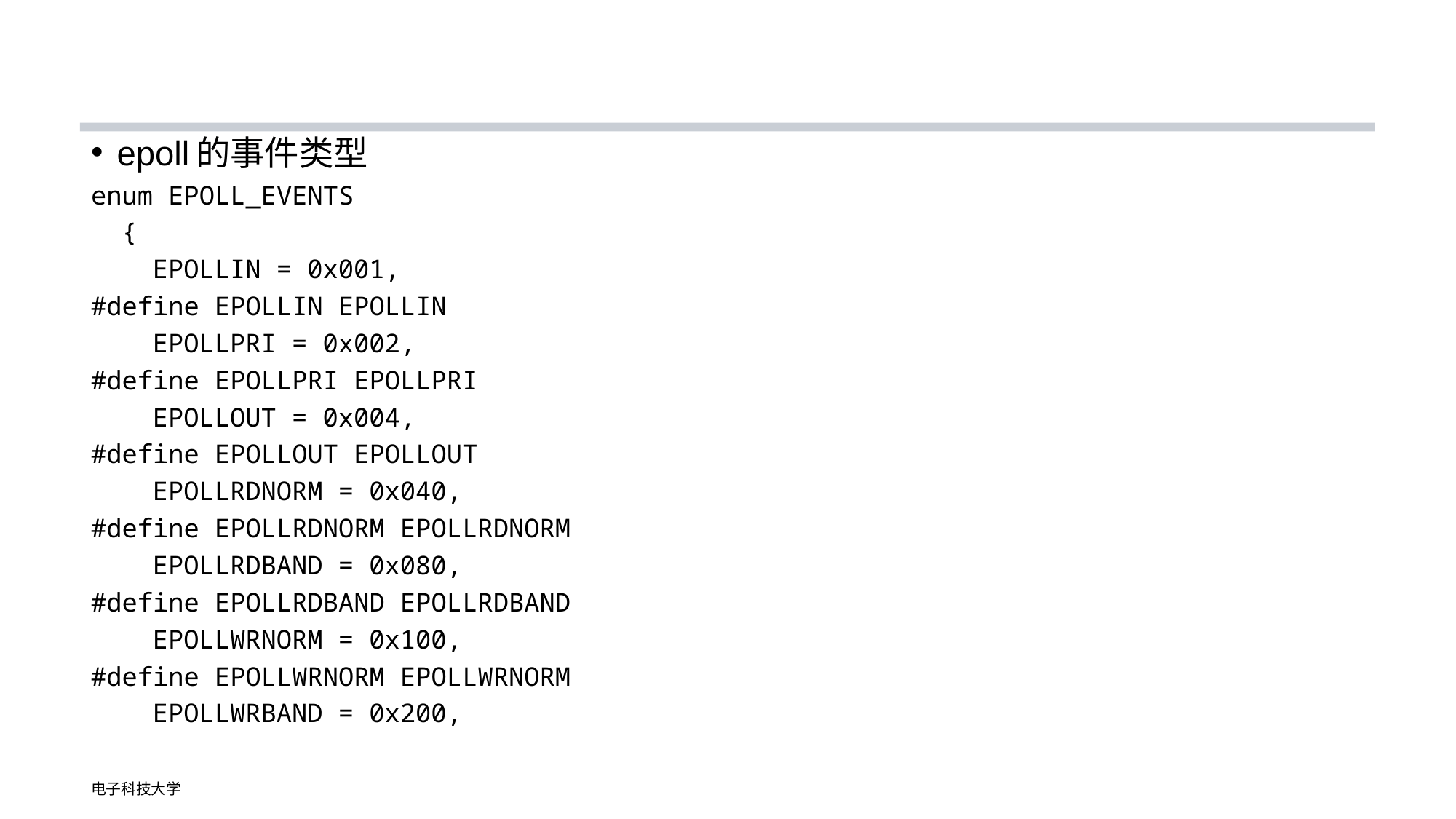

#
epoll的事件类型
enum EPOLL_EVENTS
  {
    EPOLLIN = 0x001,
#define EPOLLIN EPOLLIN
    EPOLLPRI = 0x002,
#define EPOLLPRI EPOLLPRI
    EPOLLOUT = 0x004,
#define EPOLLOUT EPOLLOUT
    EPOLLRDNORM = 0x040,
#define EPOLLRDNORM EPOLLRDNORM
    EPOLLRDBAND = 0x080,
#define EPOLLRDBAND EPOLLRDBAND
    EPOLLWRNORM = 0x100,
#define EPOLLWRNORM EPOLLWRNORM
    EPOLLWRBAND = 0x200,

电子科技大学